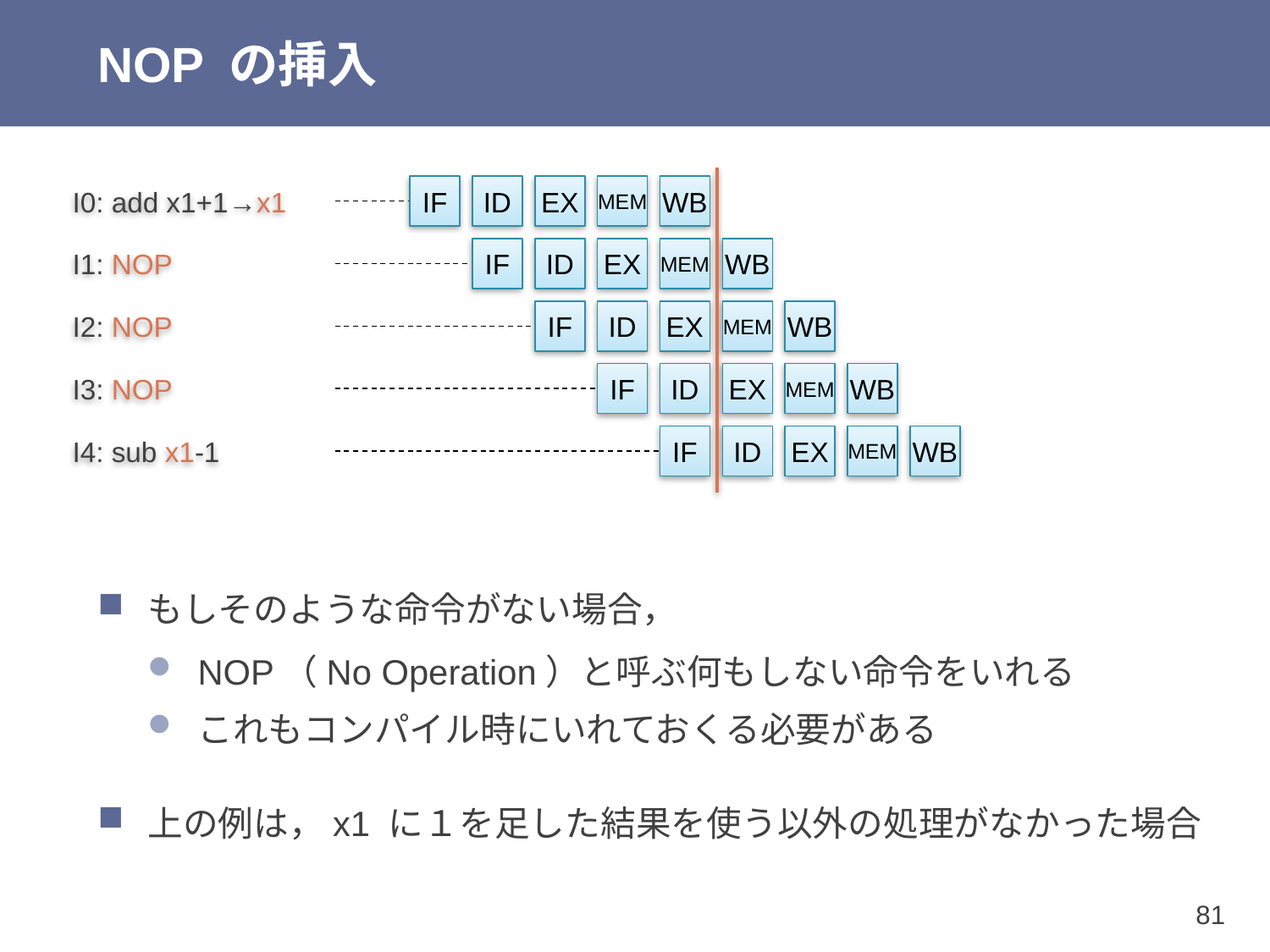

# NOP の挿入
I0: add x1+1→x1
IF
ID
EX
MEM
WB
I1: NOP
IF
ID
EX
MEM
WB
I2: NOP
IF
ID
EX
MEM
WB
I3: NOP
IF
ID
EX
MEM
WB
I4: sub x1-1
IF
ID
EX
MEM
WB
もしそのような命令がない場合，
NOP（No Operation）と呼ぶ何もしない命令をいれる
これもコンパイル時にいれておくる必要がある
上の例は，x1 に１を足した結果を使う以外の処理がなかった場合